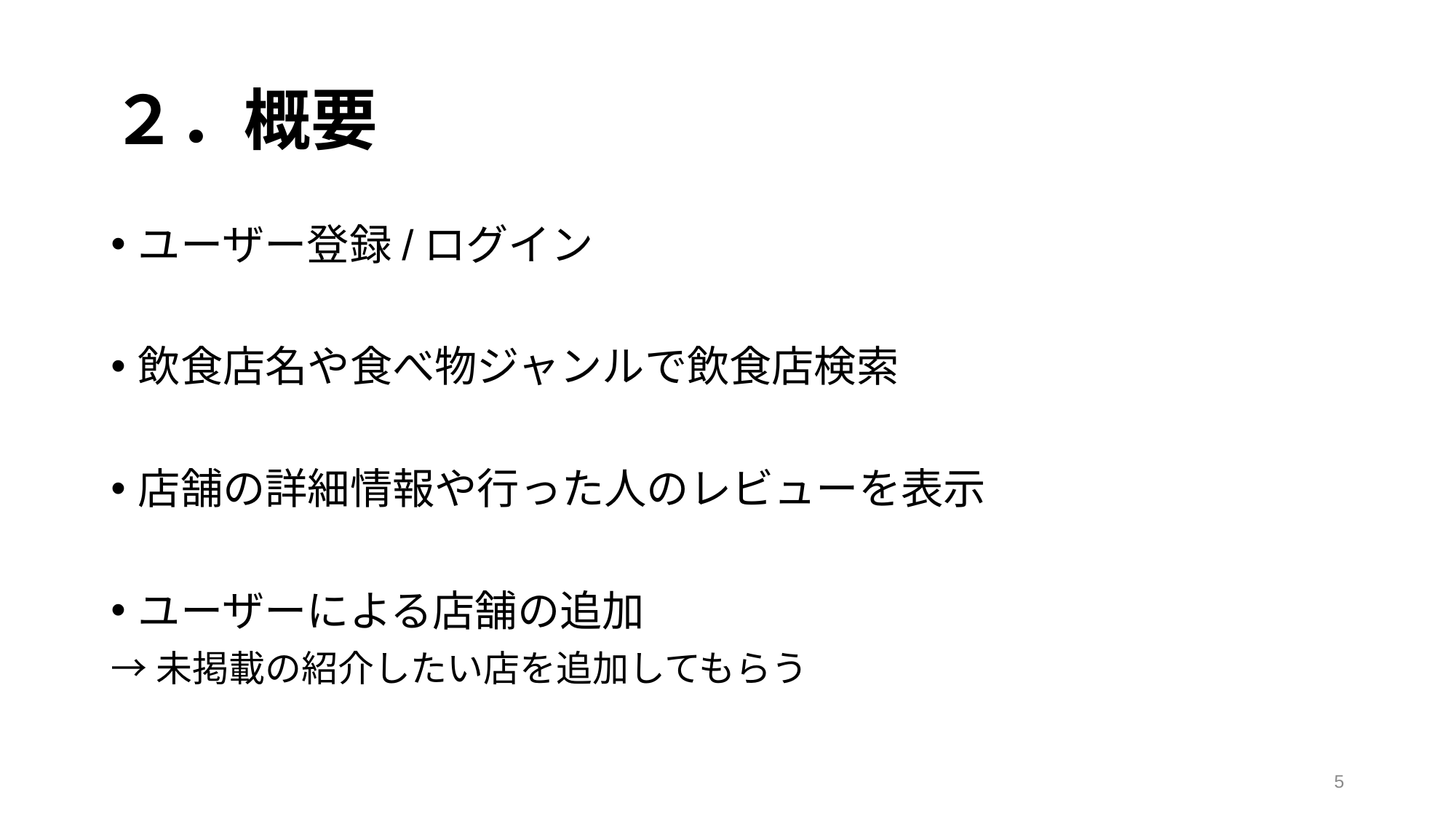

# ２．概要
ユーザー登録/ログイン

飲食店名や食べ物ジャンルで飲食店検索

店舗の詳細情報や行った人のレビューを表示

ユーザーによる店舗の追加
→未掲載の紹介したい店を追加してもらう
5